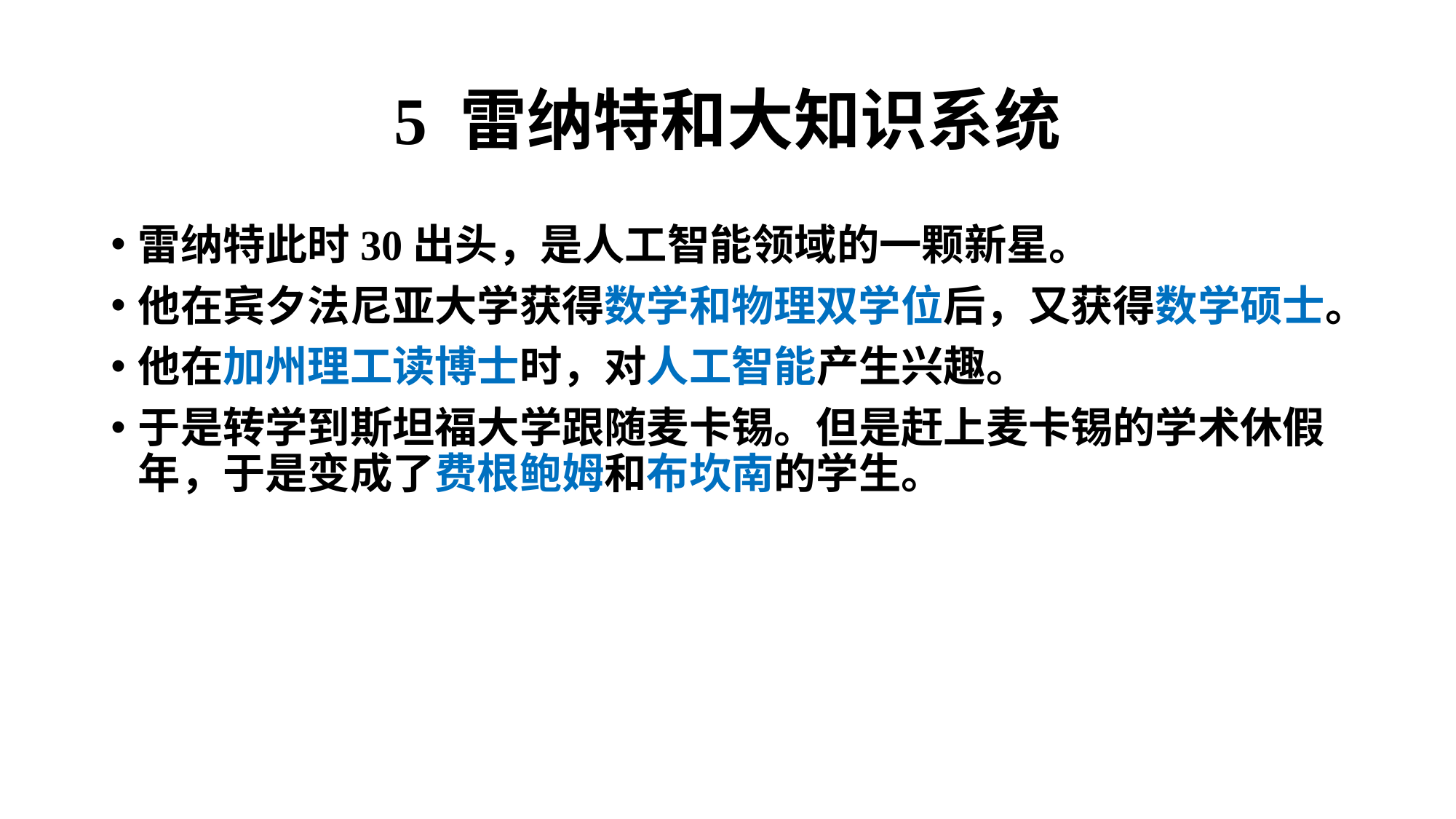

# 5 雷纳特和大知识系统
雷纳特此时30出头，是人工智能领域的一颗新星。
他在宾夕法尼亚大学获得数学和物理双学位后，又获得数学硕士。
他在加州理工读博士时，对人工智能产生兴趣。
于是转学到斯坦福大学跟随麦卡锡。但是赶上麦卡锡的学术休假年，于是变成了费根鲍姆和布坎南的学生。